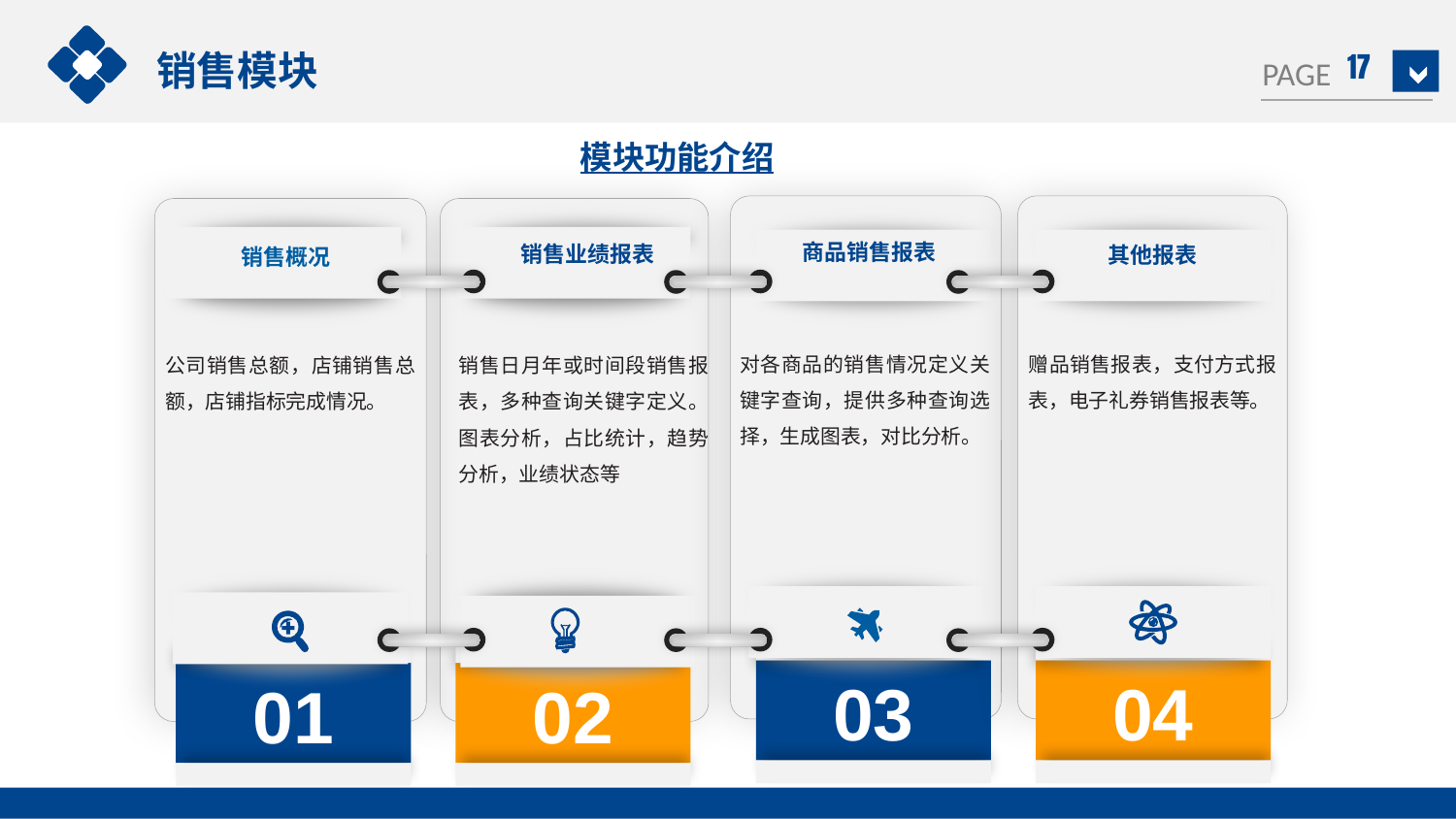

销售模块
17
模块功能介绍

商品销售报表
销售业绩报表
其他报表
销售概况

对各商品的销售情况定义关键字查询，提供多种查询选择，生成图表，对比分析。
赠品销售报表，支付方式报表，电子礼券销售报表等。
公司销售总额，店铺销售总额，店铺指标完成情况。
销售日月年或时间段销售报表，多种查询关键字定义。图表分析，占比统计，趋势分析，业绩状态等

03
04

01
02